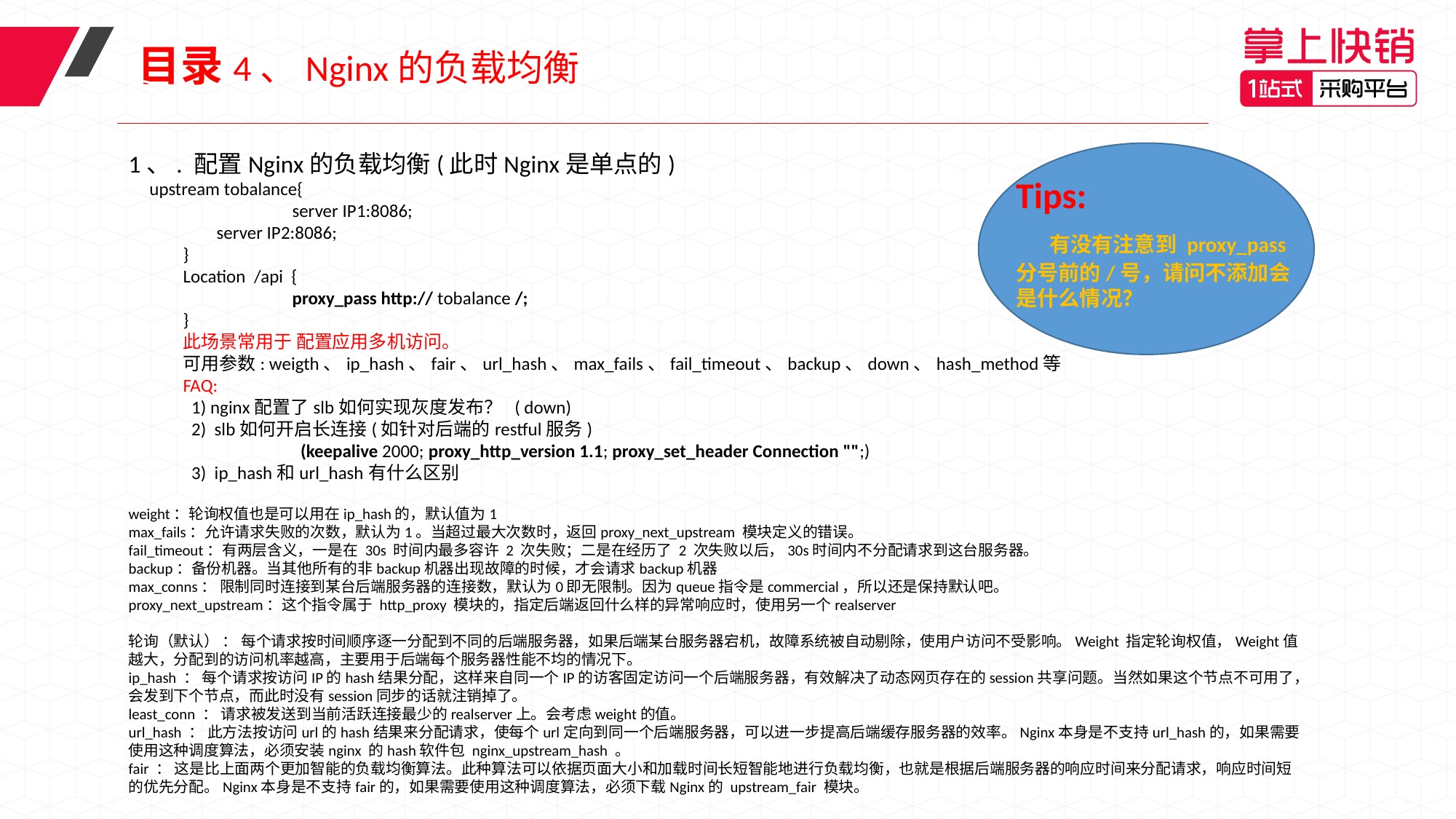

目录4、Nginx的负载均衡

1、. 配置Nginx的负载均衡(此时Nginx是单点的)
     upstream tobalance{
	server IP1:8086;
        server IP2:8086;
}
Location  /api  {
	proxy_pass http:// tobalance /;
}
此场景常用于 配置应用多机访问。
可用参数: weigth、ip_hash、fair、url_hash、max_fails、fail_timeout、backup、down、hash_method等
FAQ:
  1) nginx配置了slb如何实现灰度发布？  ( down)
  2)  slb如何开启长连接(如针对后端的restful服务)
  (keepalive 2000; proxy_http_version 1.1; proxy_set_header Connection "";)
  3)  ip_hash和url_hash有什么区别

weight：轮询权值也是可以用在ip_hash的，默认值为1
max_fails：允许请求失败的次数，默认为1。当超过最大次数时，返回proxy_next_upstream 模块定义的错误。
fail_timeout：有两层含义，一是在 30s 时间内最多容许 2 次失败；二是在经历了 2 次失败以后，30s时间内不分配请求到这台服务器。
backup：备份机器。当其他所有的非backup机器出现故障的时候，才会请求backup机器
max_conns： 限制同时连接到某台后端服务器的连接数，默认为0即无限制。因为queue指令是commercial，所以还是保持默认吧。
proxy_next_upstream：这个指令属于 http_proxy 模块的，指定后端返回什么样的异常响应时，使用另一个realserver

轮询（默认） ： 每个请求按时间顺序逐一分配到不同的后端服务器，如果后端某台服务器宕机，故障系统被自动剔除，使用户访问不受影响。Weight 指定轮询权值，Weight值越大，分配到的访问机率越高，主要用于后端每个服务器性能不均的情况下。
ip_hash ： 每个请求按访问IP的hash结果分配，这样来自同一个IP的访客固定访问一个后端服务器，有效解决了动态网页存在的session共享问题。当然如果这个节点不可用了，会发到下个节点，而此时没有session同步的话就注销掉了。
least_conn ： 请求被发送到当前活跃连接最少的realserver上。会考虑weight的值。
url_hash ： 此方法按访问url的hash结果来分配请求，使每个url定向到同一个后端服务器，可以进一步提高后端缓存服务器的效率。Nginx本身是不支持url_hash的，如果需要使用这种调度算法，必须安装nginx 的hash软件包 nginx_upstream_hash 。
fair ： 这是比上面两个更加智能的负载均衡算法。此种算法可以依据页面大小和加载时间长短智能地进行负载均衡，也就是根据后端服务器的响应时间来分配请求，响应时间短的优先分配。Nginx本身是不支持fair的，如果需要使用这种调度算法，必须下载Nginx的 upstream_fair 模块。

Tips:
   有没有注意到 proxy_pass 分号前的/号，请问不添加会是什么情况？